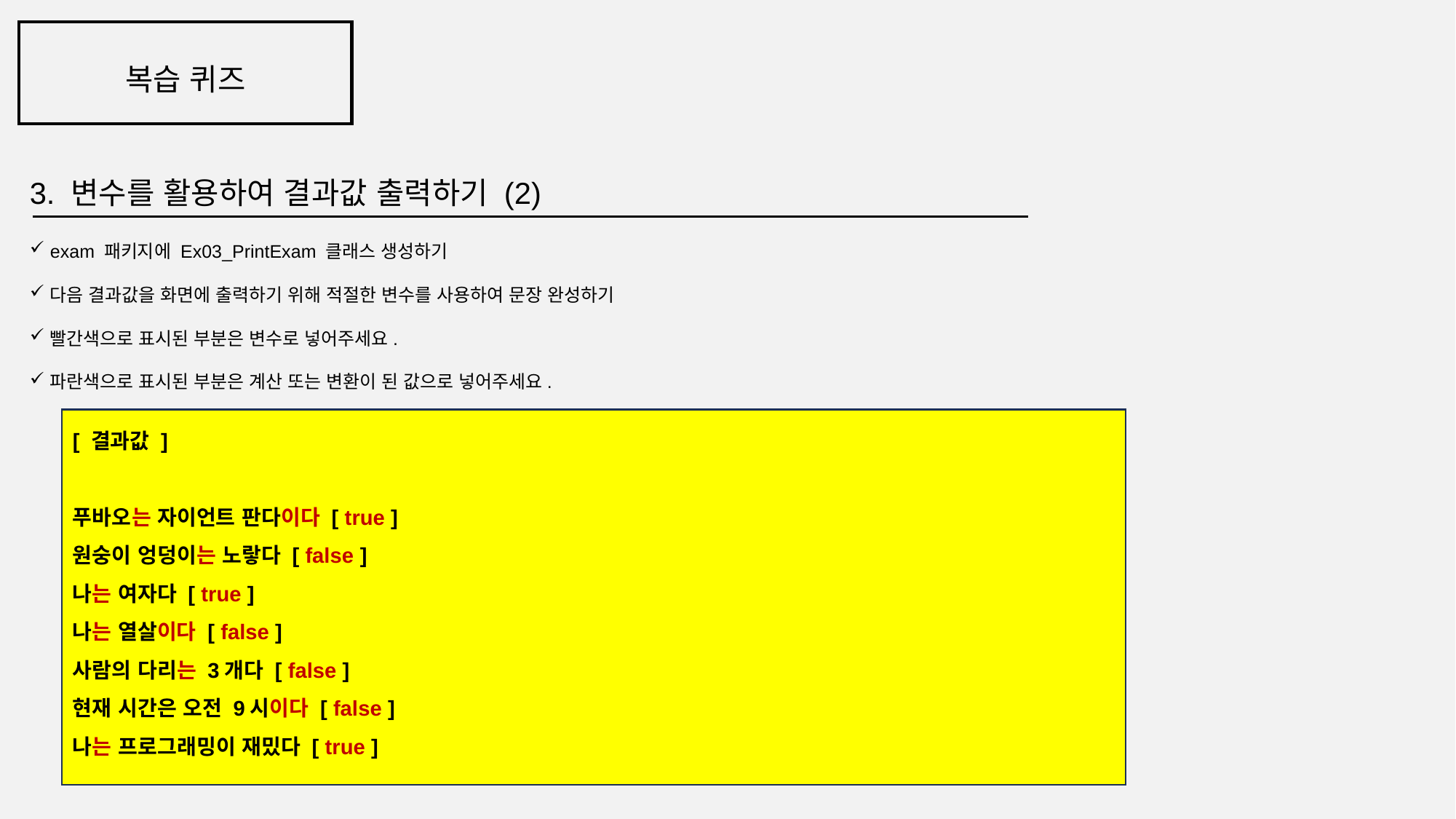

복습 퀴즈
3. 변수를 활용하여 결과값 출력하기 (2)

exam 패키지에 Ex03_PrintExam 클래스 생성하기

다음 결과값을 화면에 출력하기 위해 적절한 변수를 사용하여 문장 완성하기

빨간색으로 표시된 부분은 변수로 넣어주세요.

파란색으로 표시된 부분은 계산 또는 변환이 된 값으로 넣어주세요.

[ 결과값 ]

푸바오는 자이언트 판다이다 [ true ]
원숭이 엉덩이는 노랗다 [ false ]
나는 여자다 [ true ]
나는 열살이다 [ false ]
사람의 다리는 3개다 [ false ]
현재 시간은 오전 9시이다 [ false ]
나는 프로그래밍이 재밌다 [ true ]